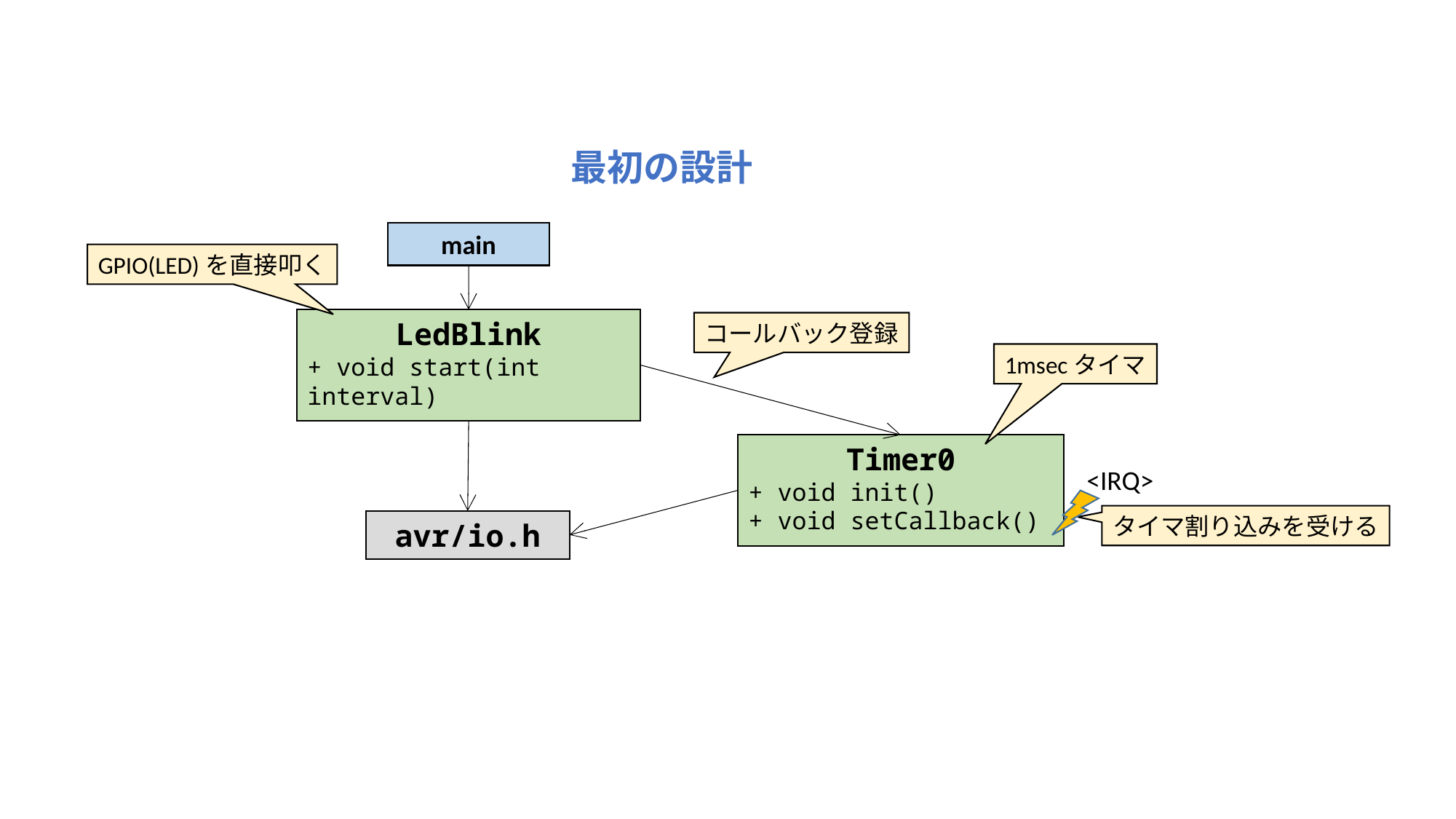

最初の設計
main
GPIO(LED)を直接叩く
LedBlink
+ void start(int interval)
コールバック登録
1msecタイマ
Timer0
+ void init()
+ void setCallback()

<IRQ>

タイマ割り込みを受ける
avr/io.h